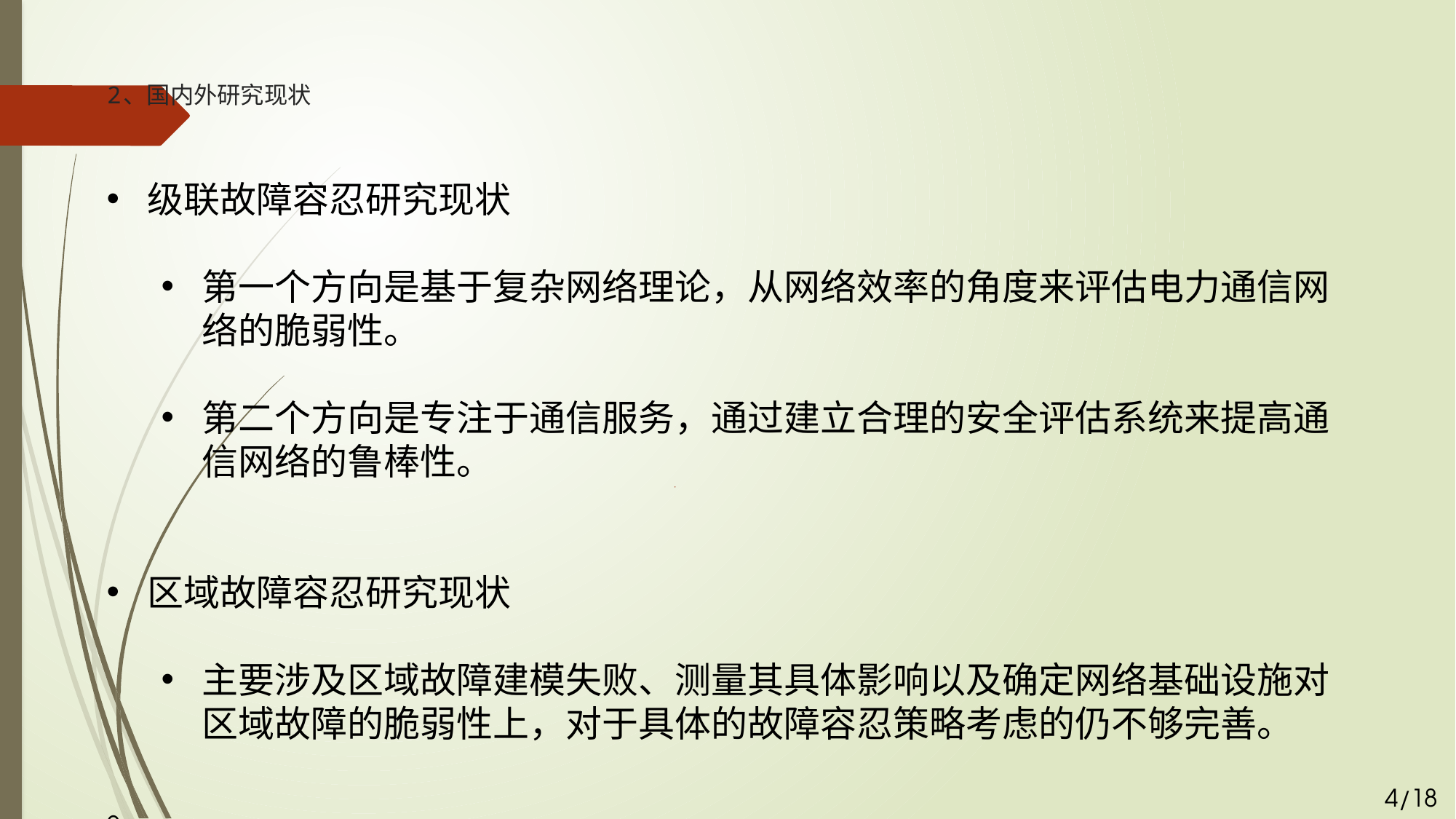

# 2、国内外研究现状
级联故障容忍研究现状

第一个方向是基于复杂网络理论，从网络效率的角度来评估电力通信网络的脆弱性。

第二个方向是专注于通信服务，通过建立合理的安全评估系统来提高通信网络的鲁棒性。

区域故障容忍研究现状

主要涉及区域故障建模失败、测量其具体影响以及确定网络基础设施对区域故障的脆弱性上，对于具体的故障容忍策略考虑的仍不够完善。

。

4/18